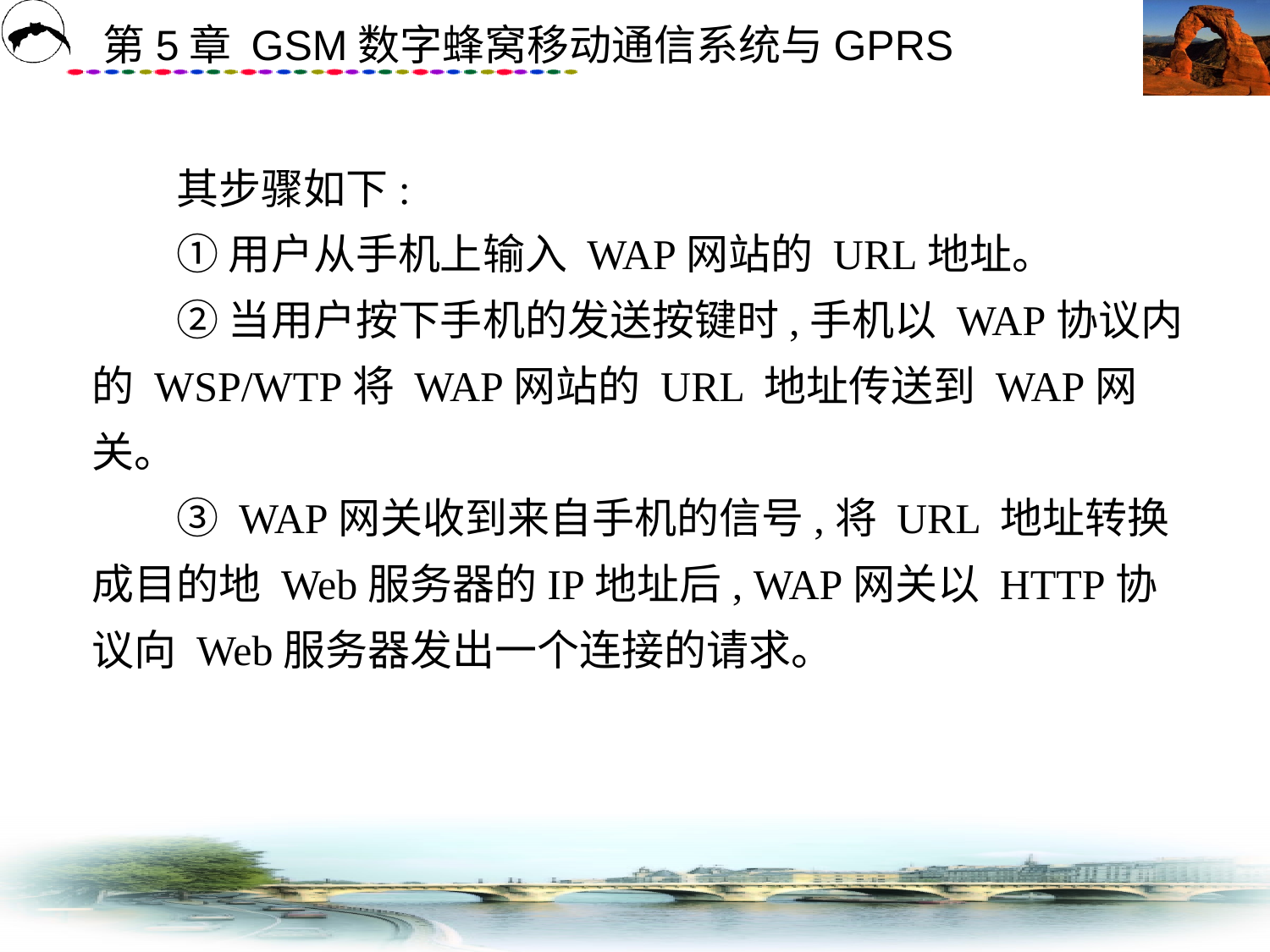

# 其步骤如下: 　　① 用户从手机上输入 WAP网站的 URL地址。 　　② 当用户按下手机的发送按键时,手机以 WAP协议内的 WSP/WTP将 WAP网站的 URL 地址传送到 WAP网关。 　　③ WAP网关收到来自手机的信号,将 URL 地址转换成目的地 Web服务器的IP地址后, WAP网关以 HTTP协议向 Web服务器发出一个连接的请求。